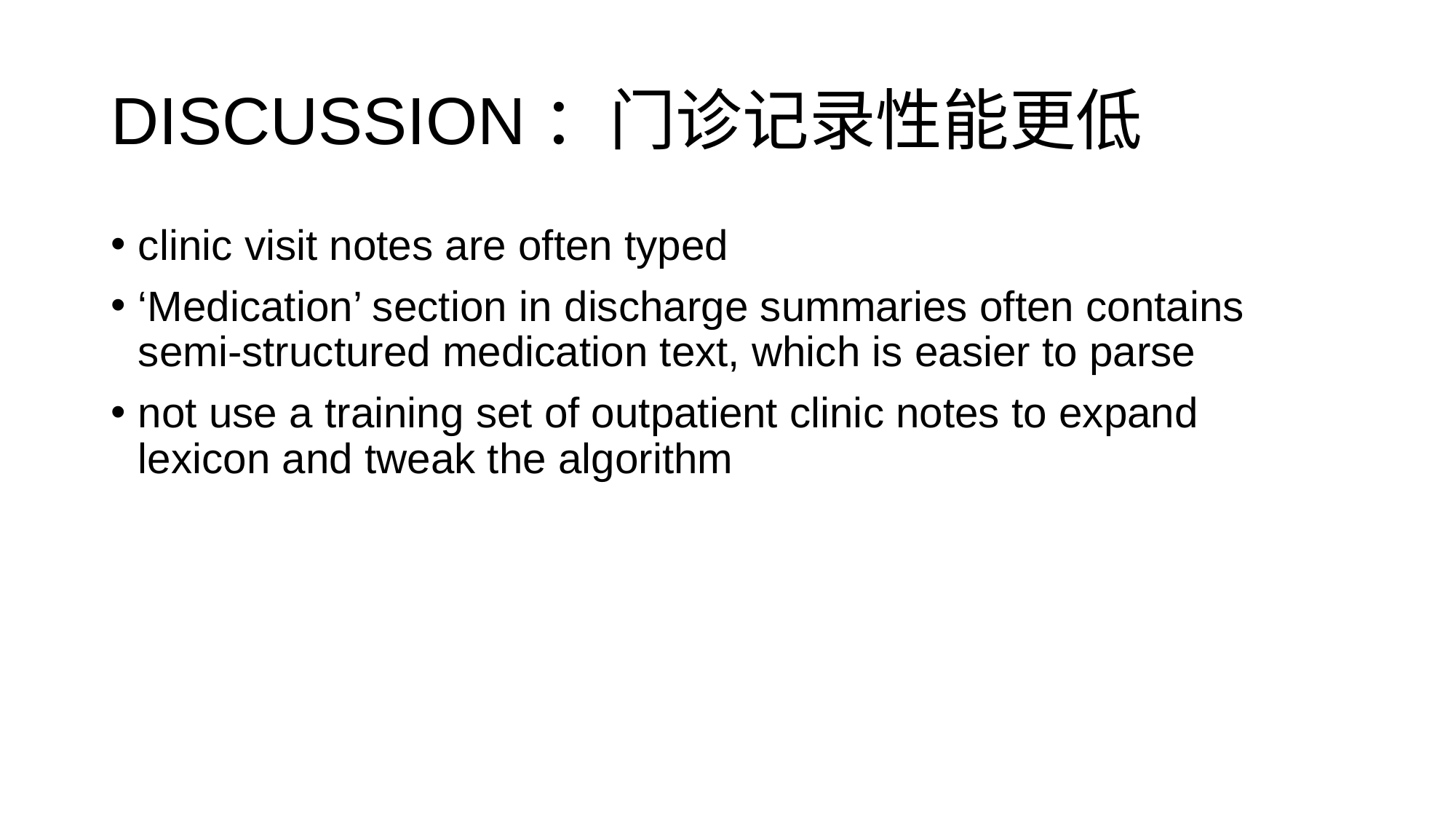

# DISCUSSION：门诊记录性能更低
clinic visit notes are often typed
‘Medication’ section in discharge summaries often contains semi-structured medication text, which is easier to parse
not use a training set of outpatient clinic notes to expand lexicon and tweak the algorithm